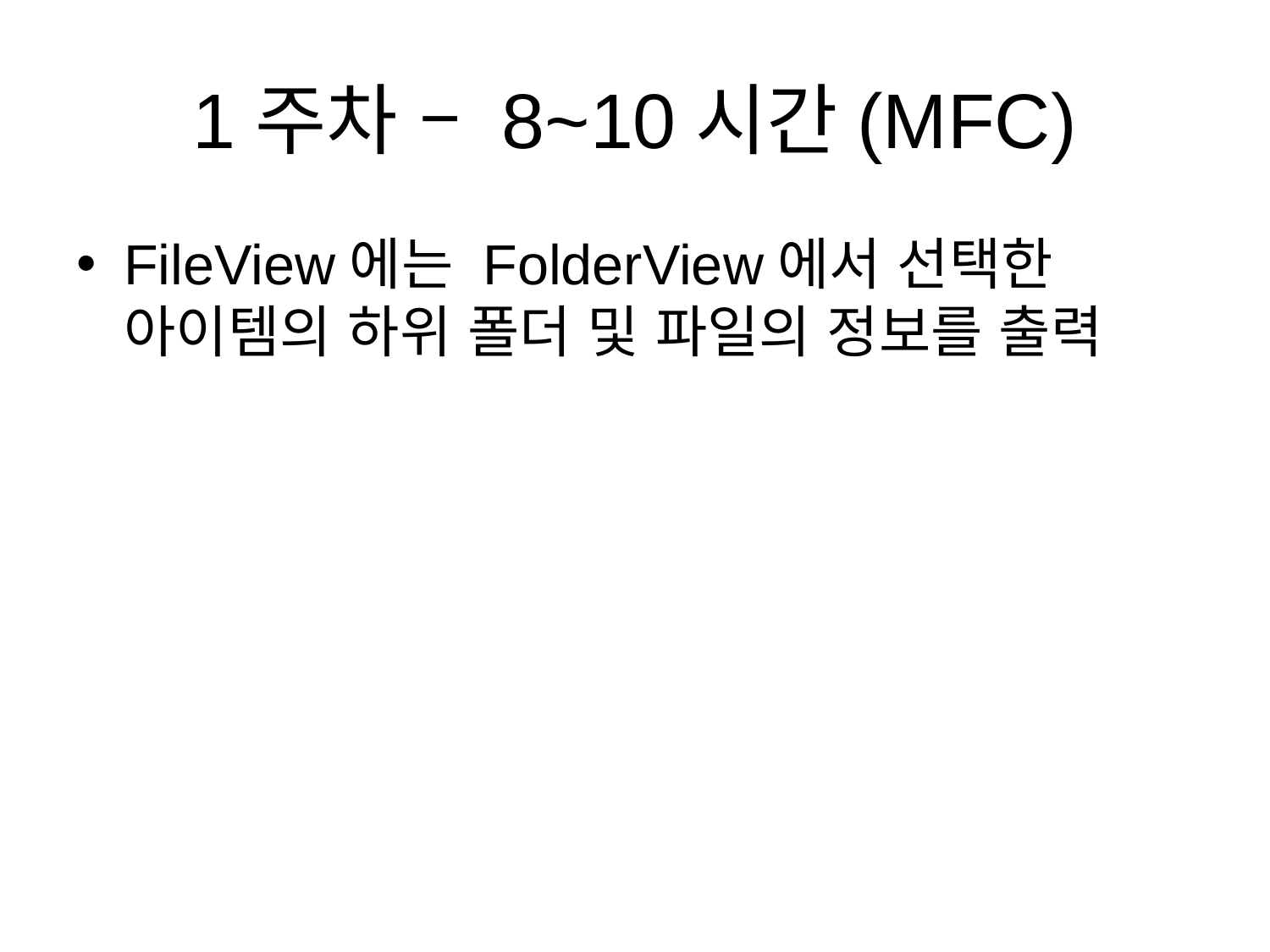

# 1주차 – 8~10시간(MFC)
FileView에는 FolderView에서 선택한 아이템의 하위 폴더 및 파일의 정보를 출력